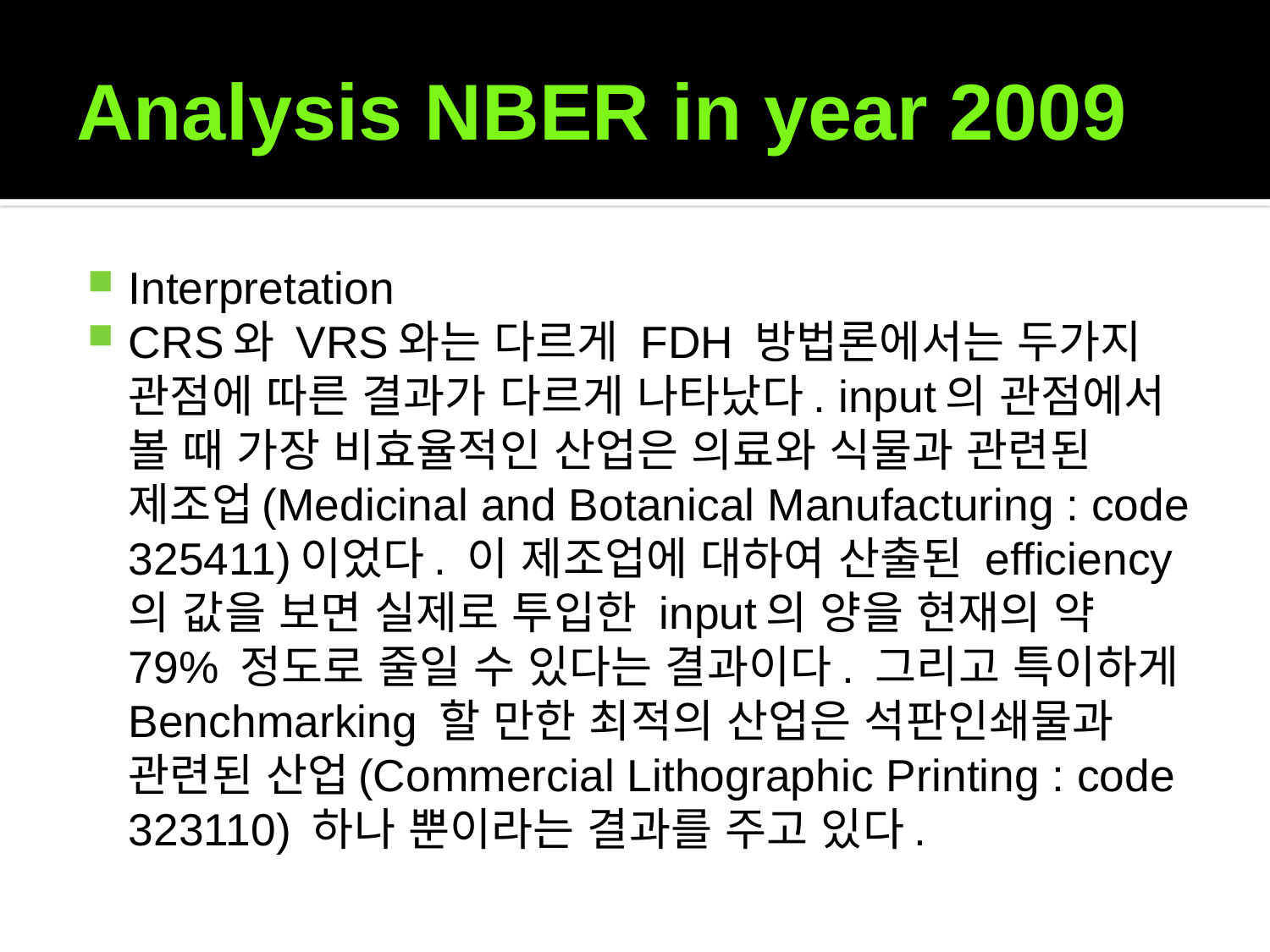

# Analysis NBER in year 2009
Interpretation
CRS와 VRS와는 다르게 FDH 방법론에서는 두가지 관점에 따른 결과가 다르게 나타났다. input의 관점에서 볼 때 가장 비효율적인 산업은 의료와 식물과 관련된 제조업(Medicinal and Botanical Manufacturing : code 325411)이었다. 이 제조업에 대하여 산출된 efficiency의 값을 보면 실제로 투입한 input의 양을 현재의 약 79% 정도로 줄일 수 있다는 결과이다. 그리고 특이하게 Benchmarking 할 만한 최적의 산업은 석판인쇄물과 관련된 산업(Commercial Lithographic Printing : code 323110) 하나 뿐이라는 결과를 주고 있다.